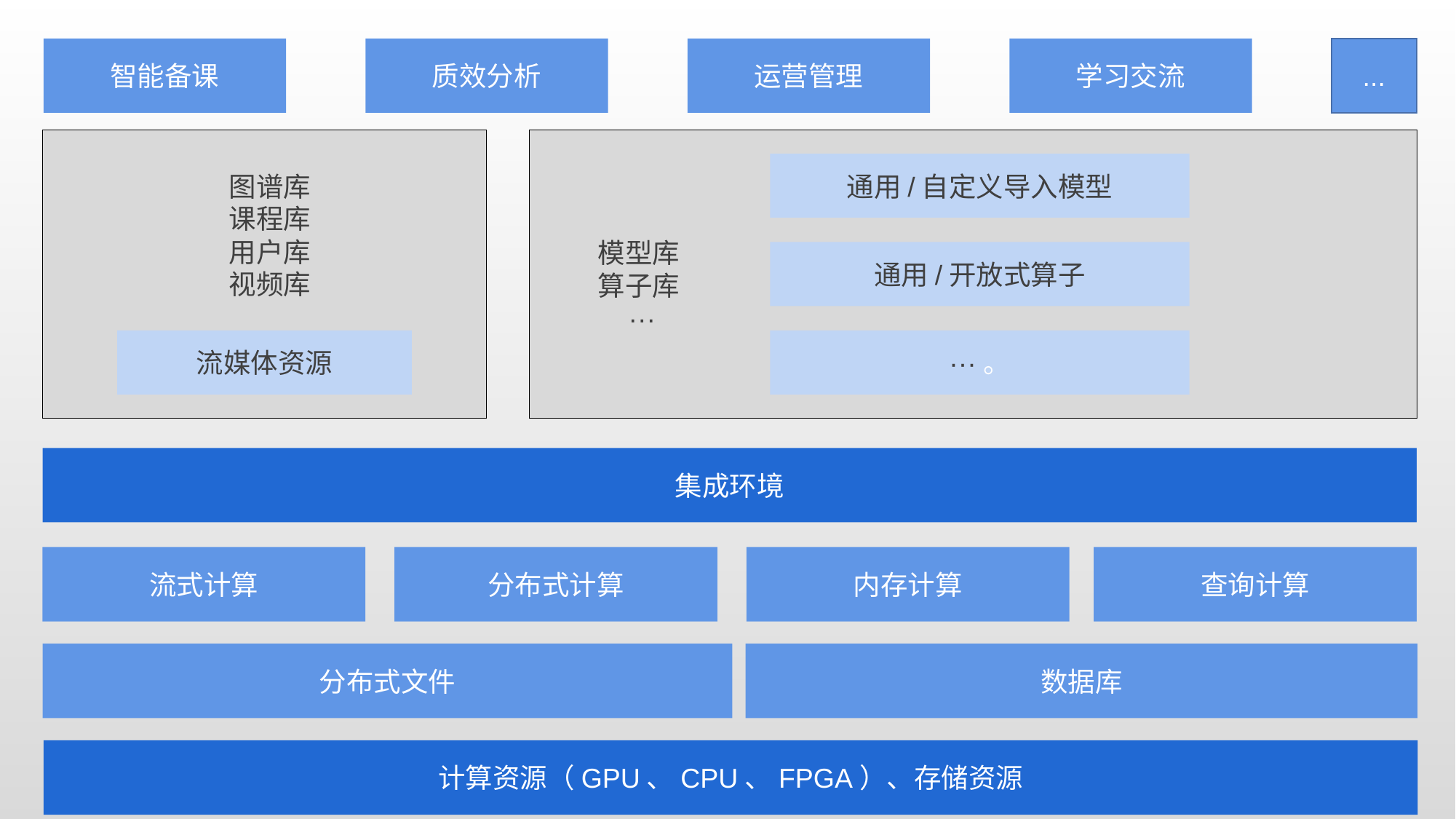

智能备课
质效分析
运营管理
学习交流
...

通用/自定义导入模型
图谱库
课程库
用户库
视频库

模型库
算子库
    ···
通用/开放式算子
流媒体资源
···。
集成环境
流式计算
分布式计算
内存计算
查询计算
分布式文件
数据库
计算资源（GPU、CPU、FPGA）、存储资源